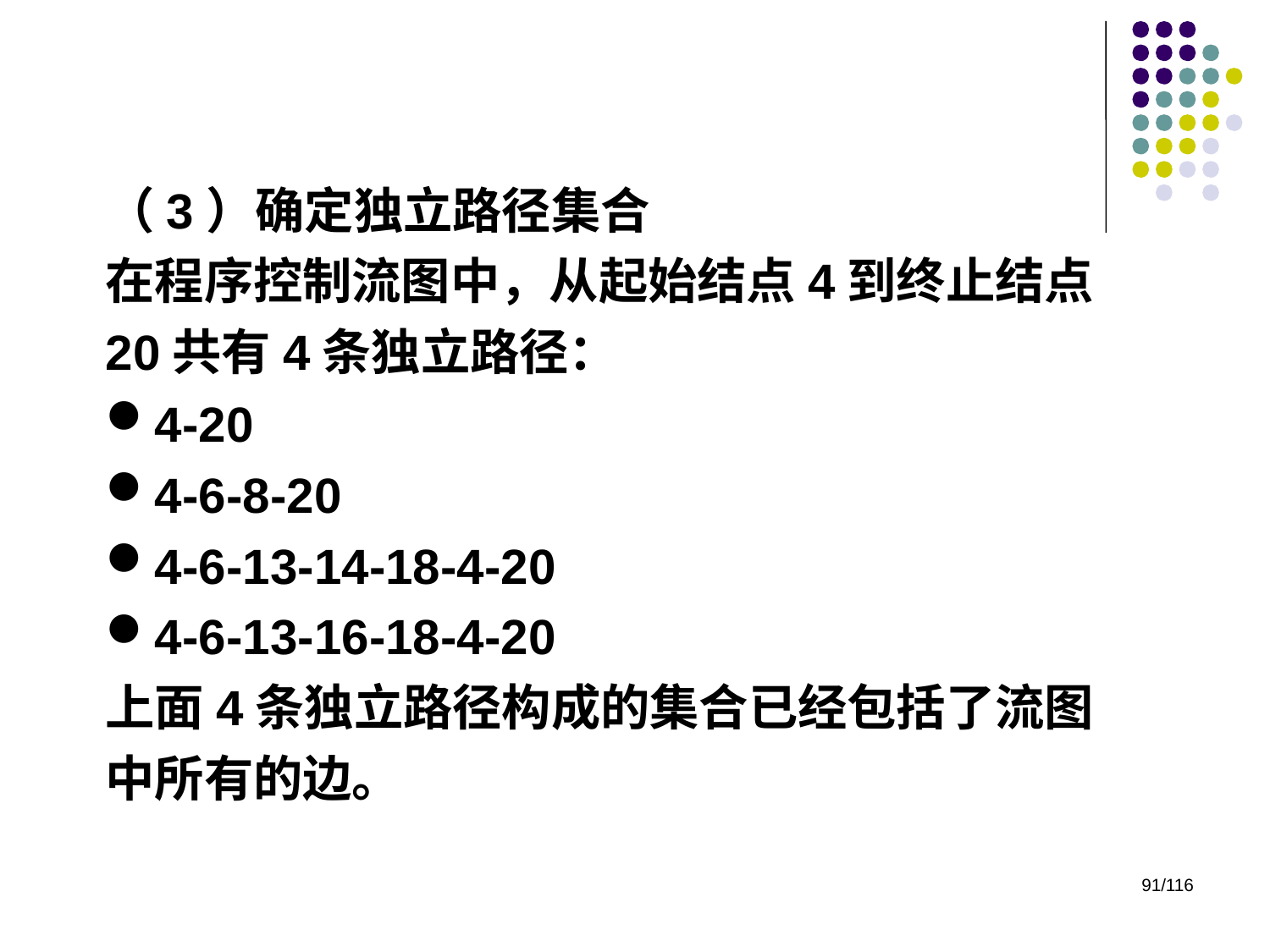

（3）确定独立路径集合
在程序控制流图中，从起始结点4到终止结点20共有4条独立路径：
4-20
4-6-8-20
4-6-13-14-18-4-20
4-6-13-16-18-4-20
上面4条独立路径构成的集合已经包括了流图中所有的边。

91/116